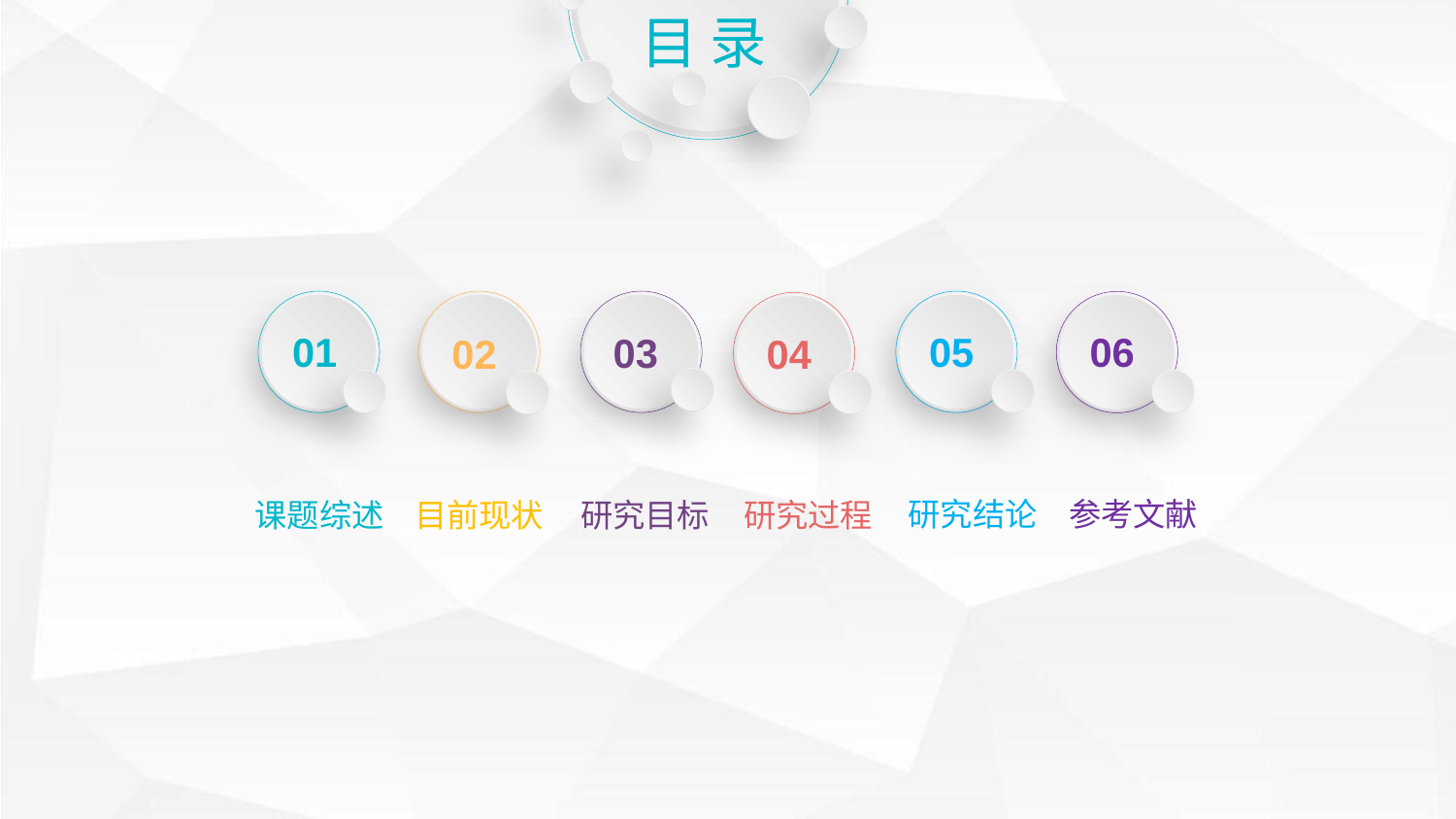

目 录

01

02

03

05

06

04

研究结论

参考文献

研究过程

目前现状

课题综述

研究目标